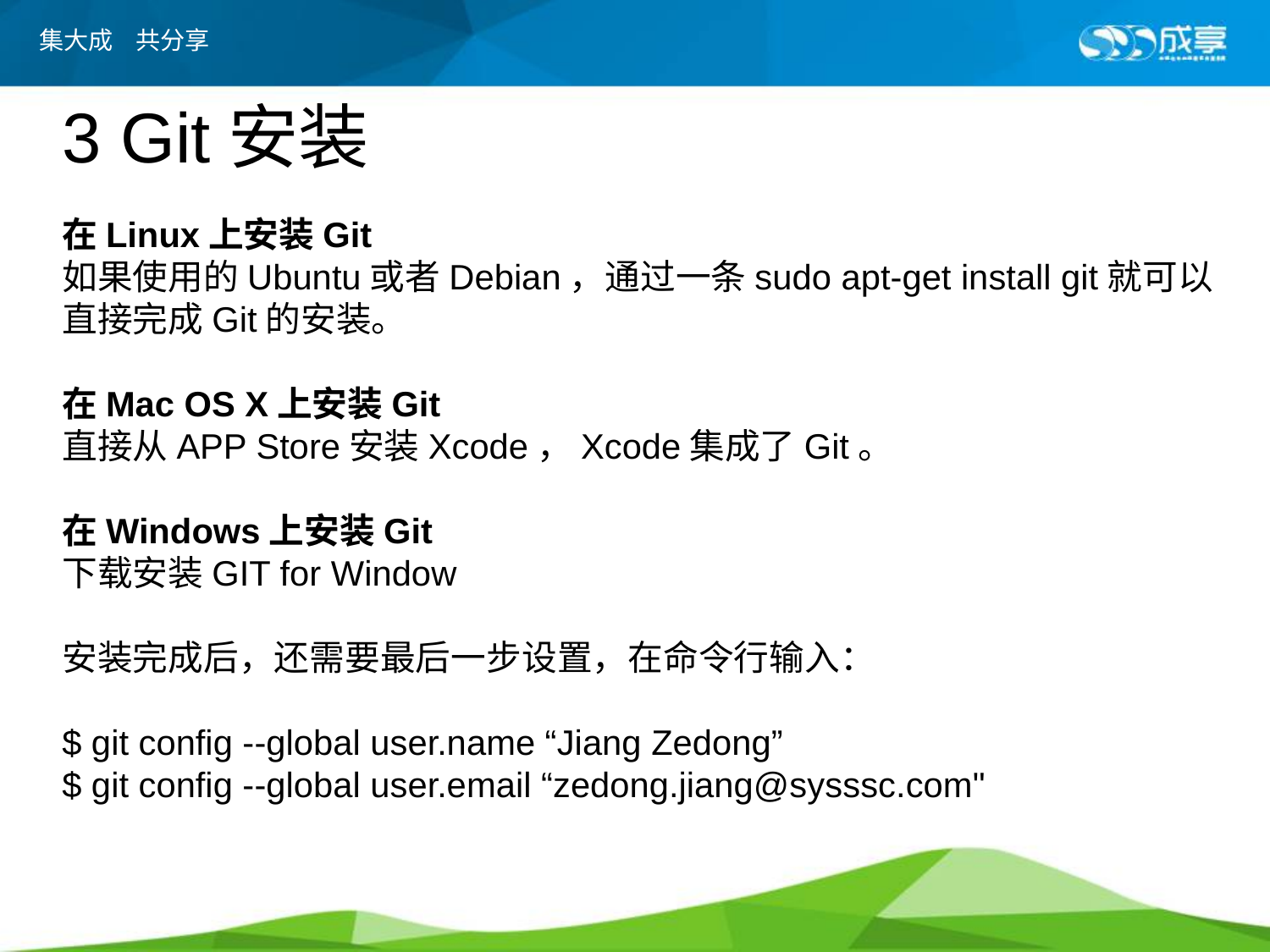

3 Git安装
在Linux上安装Git
如果使用的Ubuntu或者Debian，通过一条sudo apt-get install git就可以直接完成Git的安装。

在Mac OS X上安装Git
直接从APP Store安装Xcode，Xcode集成了Git。

在Windows上安装Git
下载安装GIT for Window

安装完成后，还需要最后一步设置，在命令行输入：

$ git config --global user.name “Jiang Zedong”
$ git config --global user.email “zedong.jiang@sysssc.com"